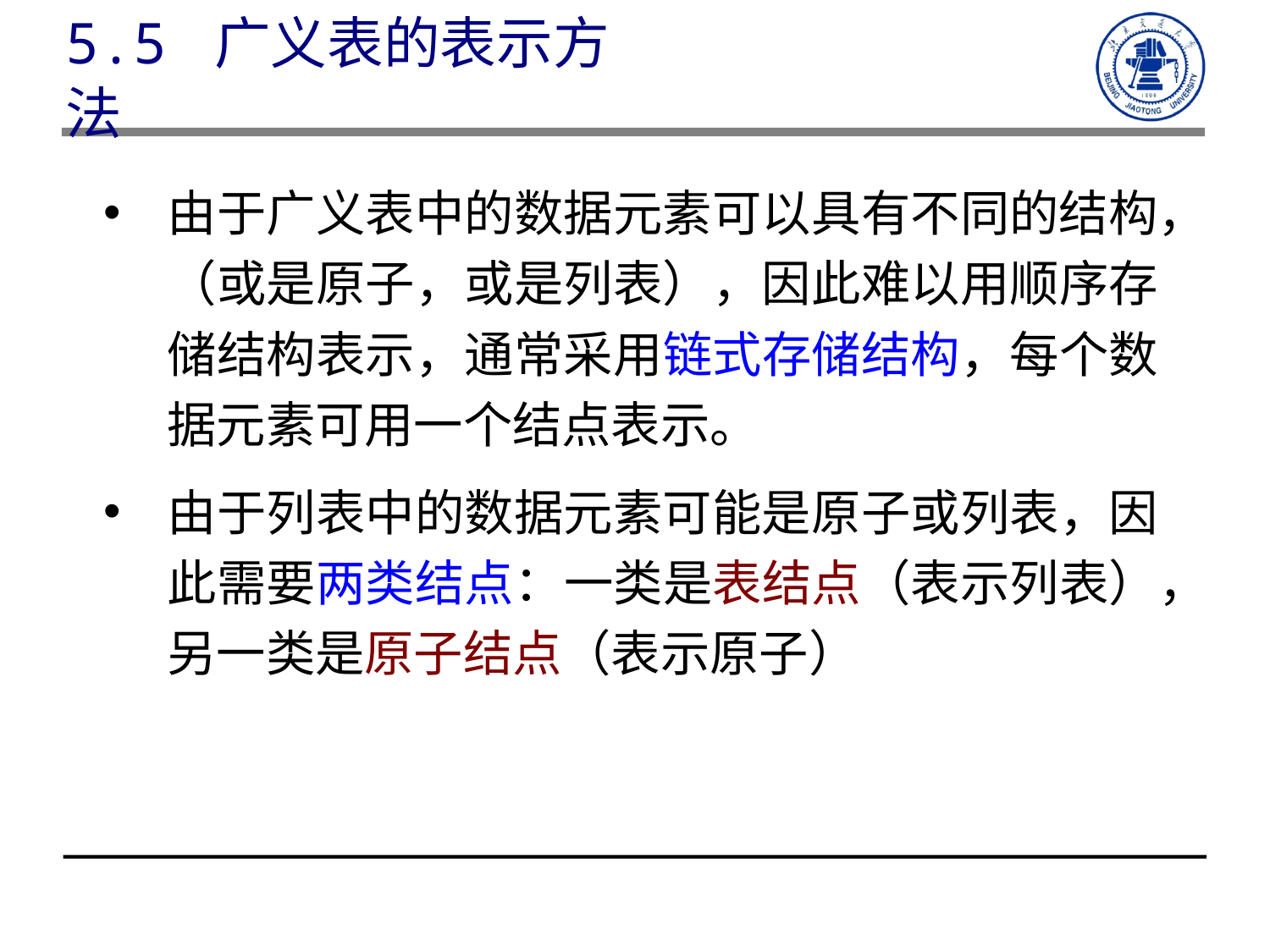

5.5 广义表的表示方法
由于广义表中的数据元素可以具有不同的结构，（或是原子，或是列表），因此难以用顺序存储结构表示，通常采用链式存储结构，每个数据元素可用一个结点表示。
由于列表中的数据元素可能是原子或列表，因此需要两类结点：一类是表结点（表示列表），另一类是原子结点（表示原子）